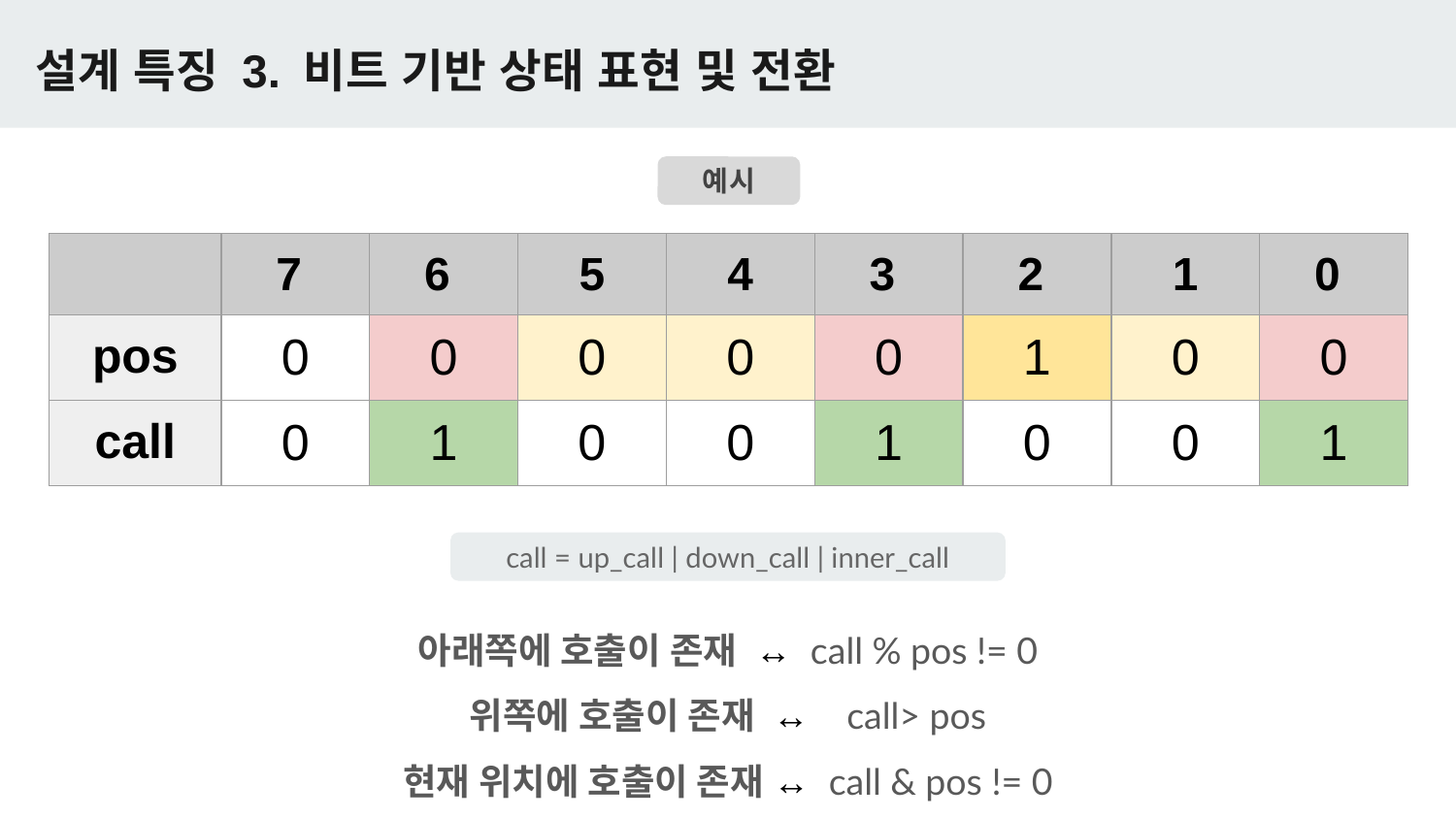

# 설계 특징 3. 비트 기반 상태 표현 및 전환
예시
|  | 7 | 6 | 5 | 4 | 3 | 2 | 1 | 0 |
| --- | --- | --- | --- | --- | --- | --- | --- | --- |
| pos | 0 | 0 | 0 | 0 | 0 | 1 | 0 | 0 |
| call | 0 | 1 | 0 | 0 | 1 | 0 | 0 | 1 |
call = up_call | down_call | inner_call
아래쪽에 호출이 존재  ↔ call % pos != 0
위쪽에 호출이 존재  ↔   call> pos
현재 위치에 호출이 존재 ↔ call & pos != 0